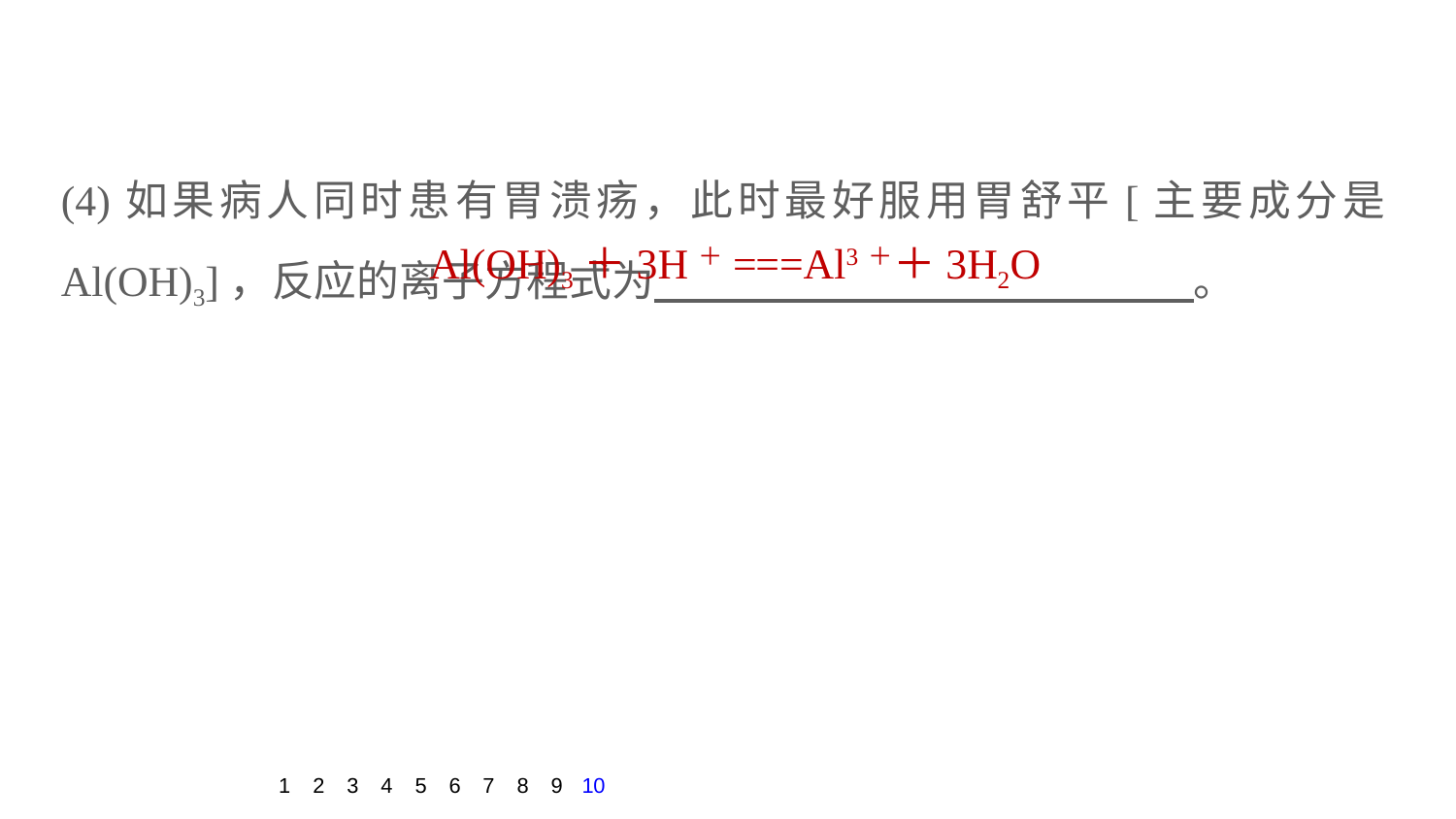

(4)如果病人同时患有胃溃疡，此时最好服用胃舒平[主要成分是Al(OH)3]，反应的离子方程式为                                                         。
Al(OH)3＋3H＋===Al3＋＋3H2O
1
2
3
4
5
6
7
8
9
10